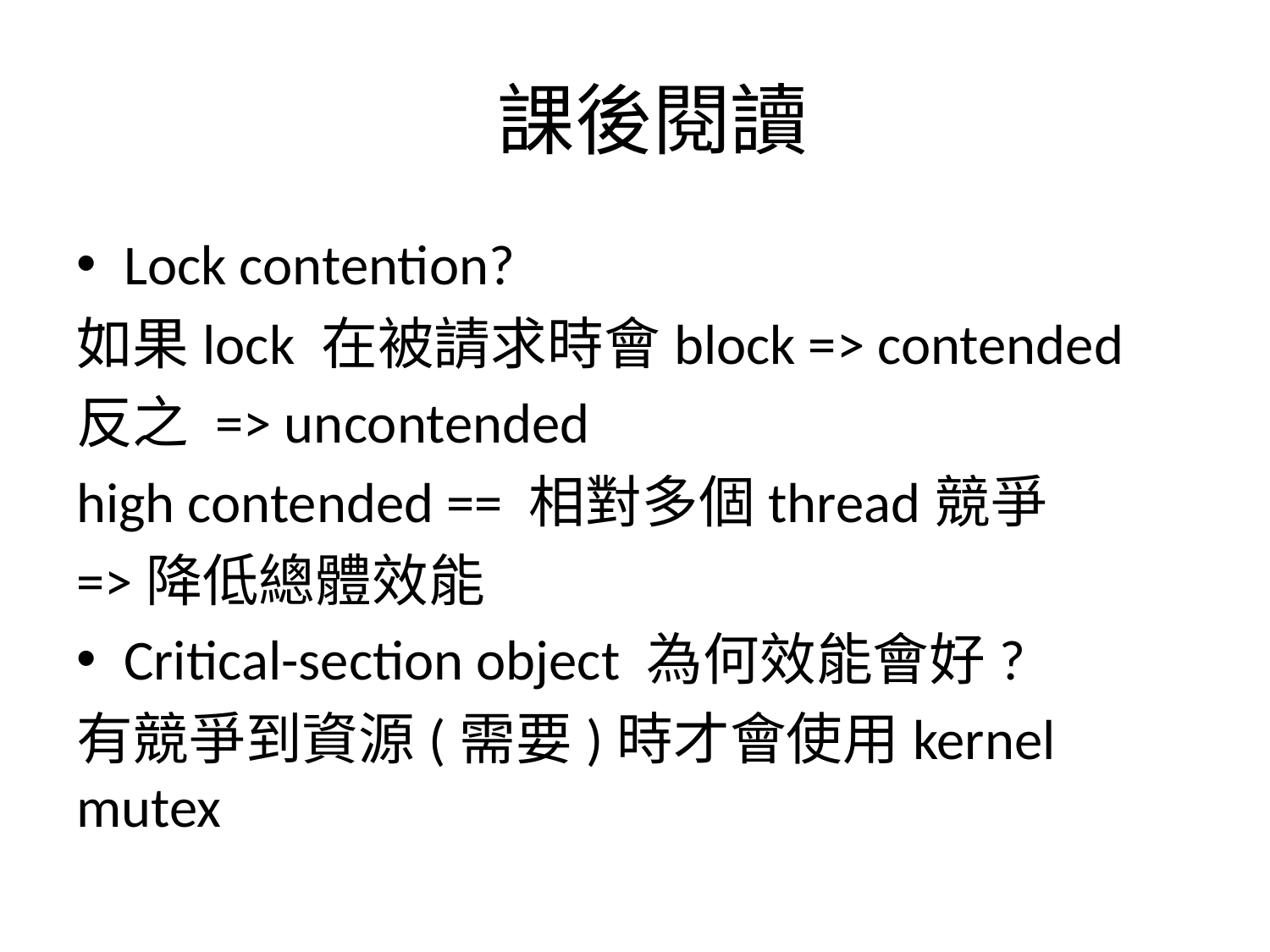

# 課後閱讀
Lock contention?
如果lock 在被請求時會block => contended
反之 => uncontended
high contended == 相對多個thread競爭
=>降低總體效能
Critical-section object 為何效能會好?
有競爭到資源(需要)時才會使用kernel mutex